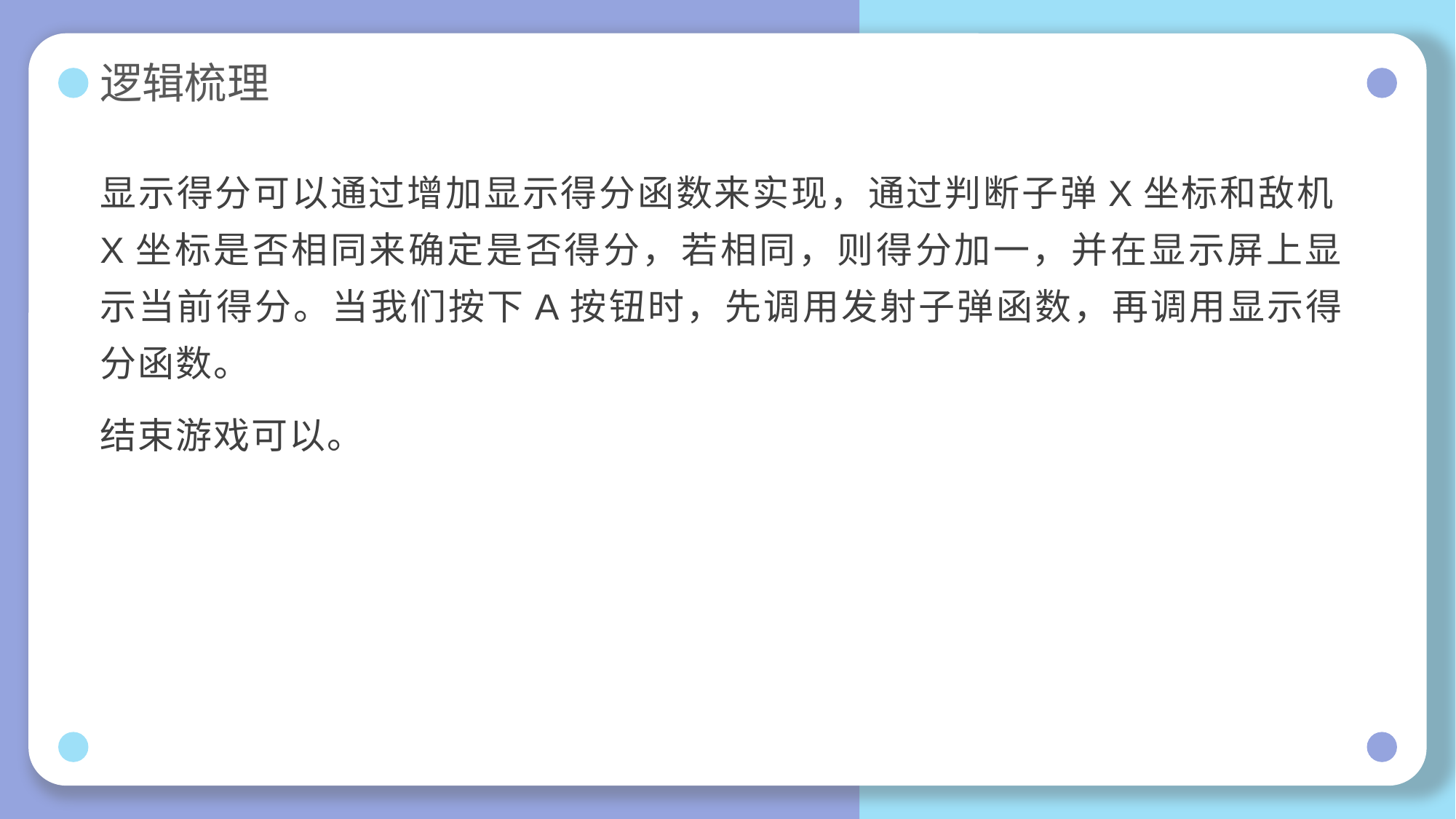

# 逻辑梳理
显示得分可以通过增加显示得分函数来实现，通过判断子弹X坐标和敌机X坐标是否相同来确定是否得分，若相同，则得分加一，并在显示屏上显示当前得分。当我们按下A按钮时，先调用发射子弹函数，再调用显示得分函数。
结束游戏可以。